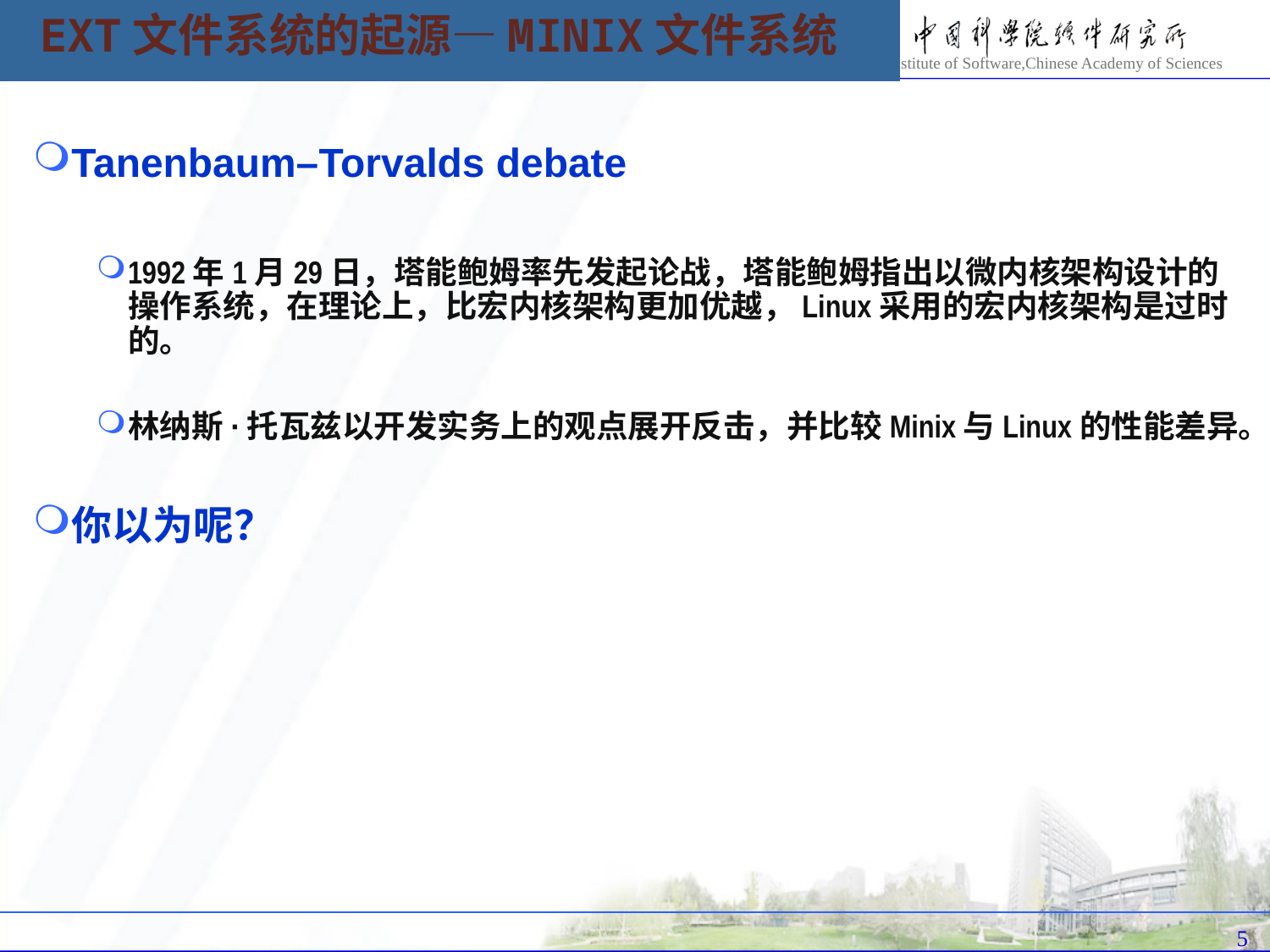

EXT文件系统的起源—MINIX文件系统
Tanenbaum–Torvalds debate

1992年1月29日，塔能鲍姆率先发起论战，塔能鲍姆指出以微内核架构设计的操作系统，在理论上，比宏内核架构更加优越，Linux采用的宏内核架构是过时的。

林纳斯·托瓦兹以开发实务上的观点展开反击，并比较Minix与Linux的性能差异。

你以为呢？
5